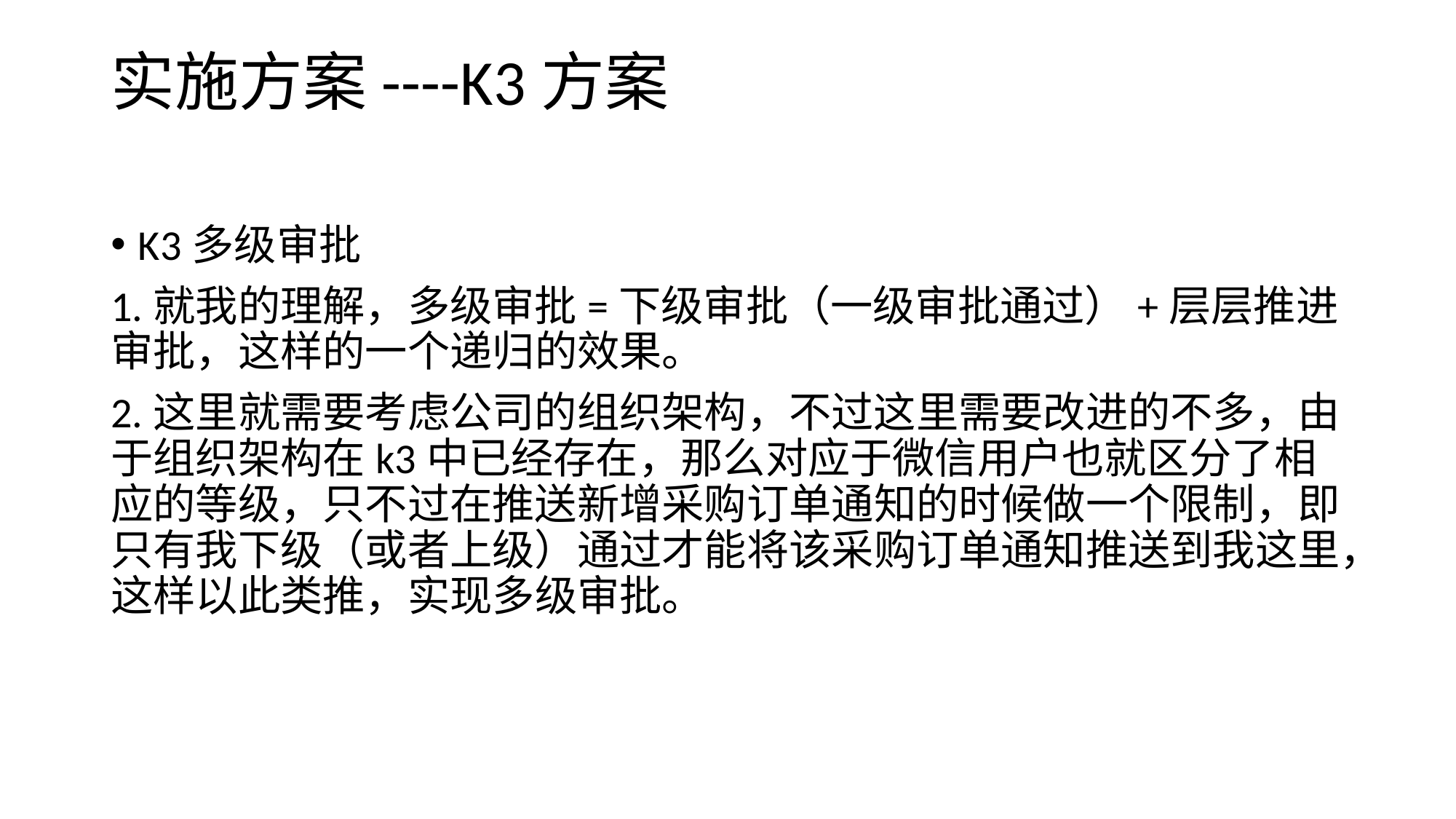

# 实施方案----K3方案
K3多级审批
1.就我的理解，多级审批=下级审批（一级审批通过）+层层推进审批，这样的一个递归的效果。
2.这里就需要考虑公司的组织架构，不过这里需要改进的不多，由于组织架构在k3中已经存在，那么对应于微信用户也就区分了相应的等级，只不过在推送新增采购订单通知的时候做一个限制，即只有我下级（或者上级）通过才能将该采购订单通知推送到我这里，这样以此类推，实现多级审批。